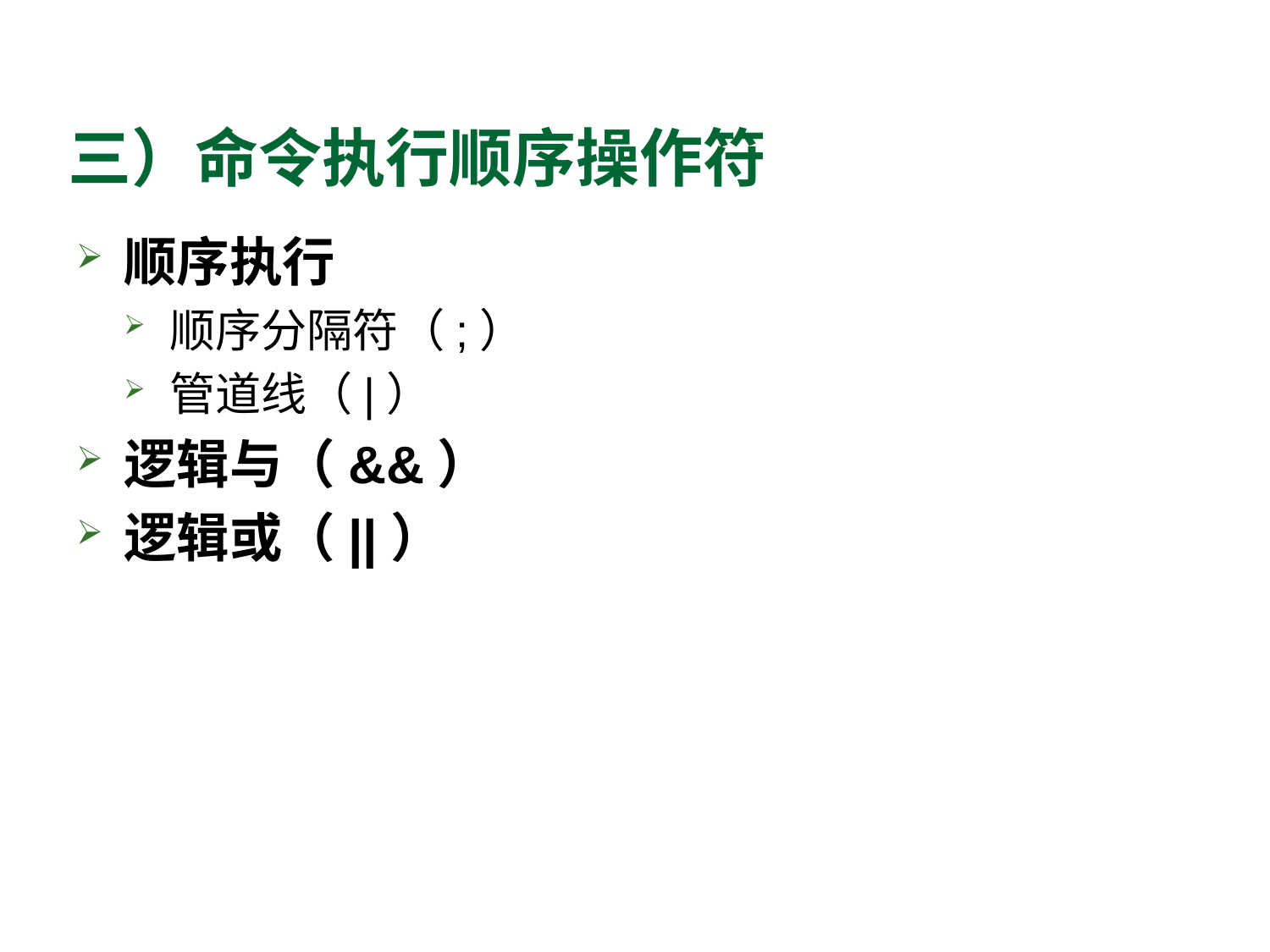

# 三）命令执行顺序操作符
顺序执行
顺序分隔符（;）
管道线（|）
逻辑与（&&）
逻辑或（||）